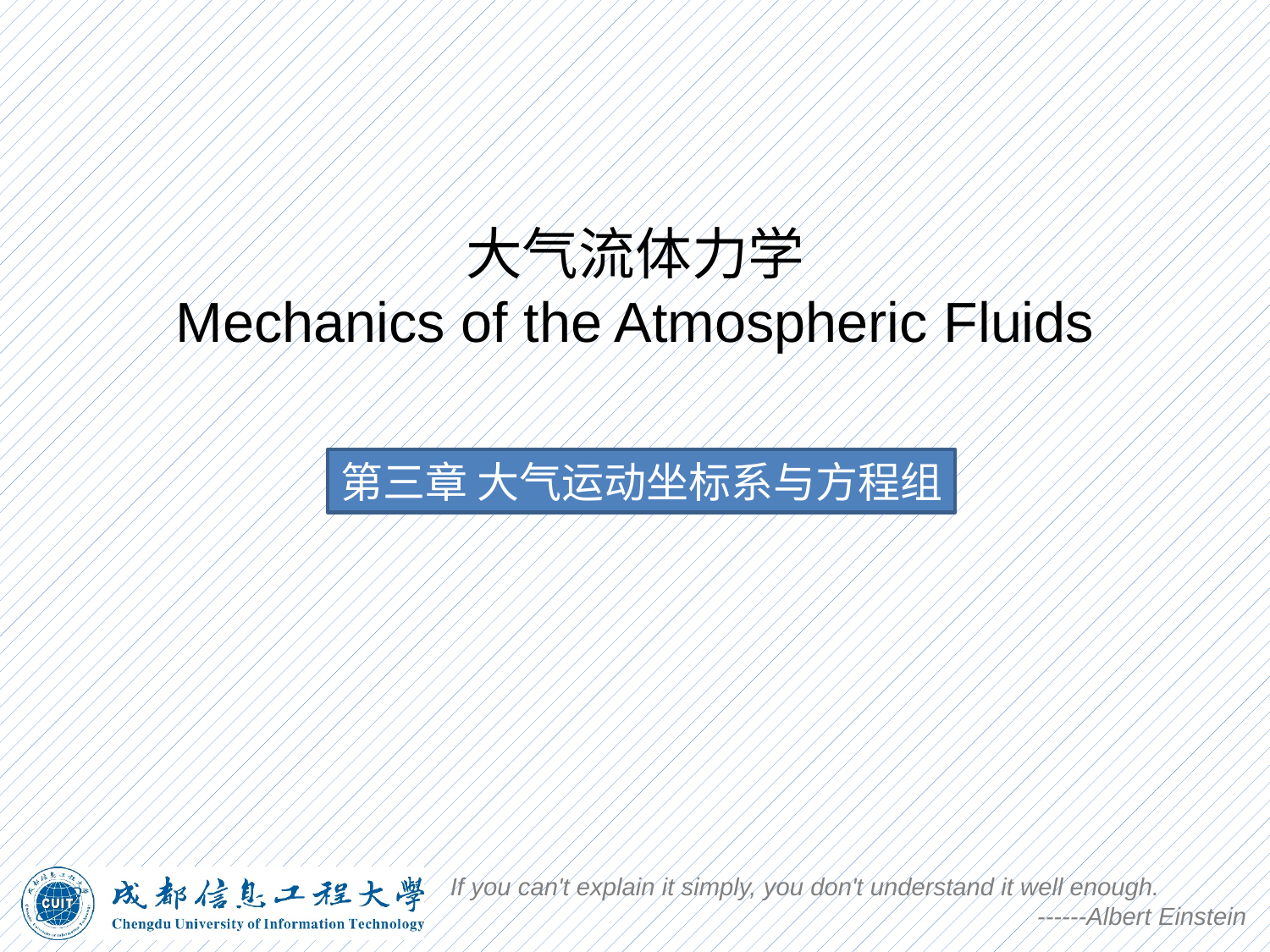

# 大气流体力学 Mechanics of the Atmospheric Fluids
第三章 大气运动坐标系与方程组
If you can't explain it simply, you don't understand it well enough.
------Albert Einstein